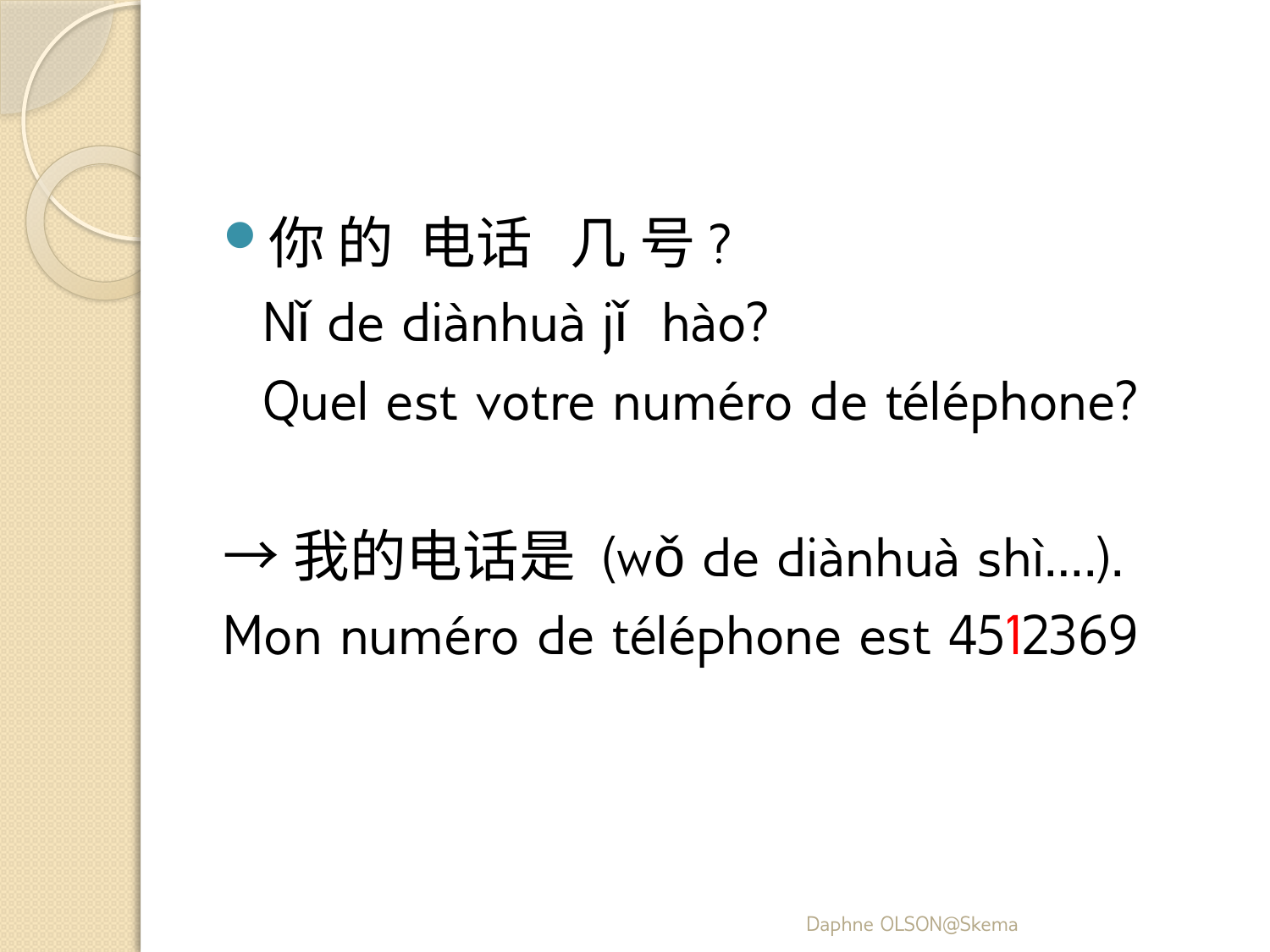

#
你 的  电话   几 号?
	Nǐ de diànhuà jǐ  hào?
	Quel est votre numéro de téléphone?

→我的电话是 (wǒ de diànhuà shì….).
Mon numéro de téléphone est 4512369

Daphne OLSON@Skema